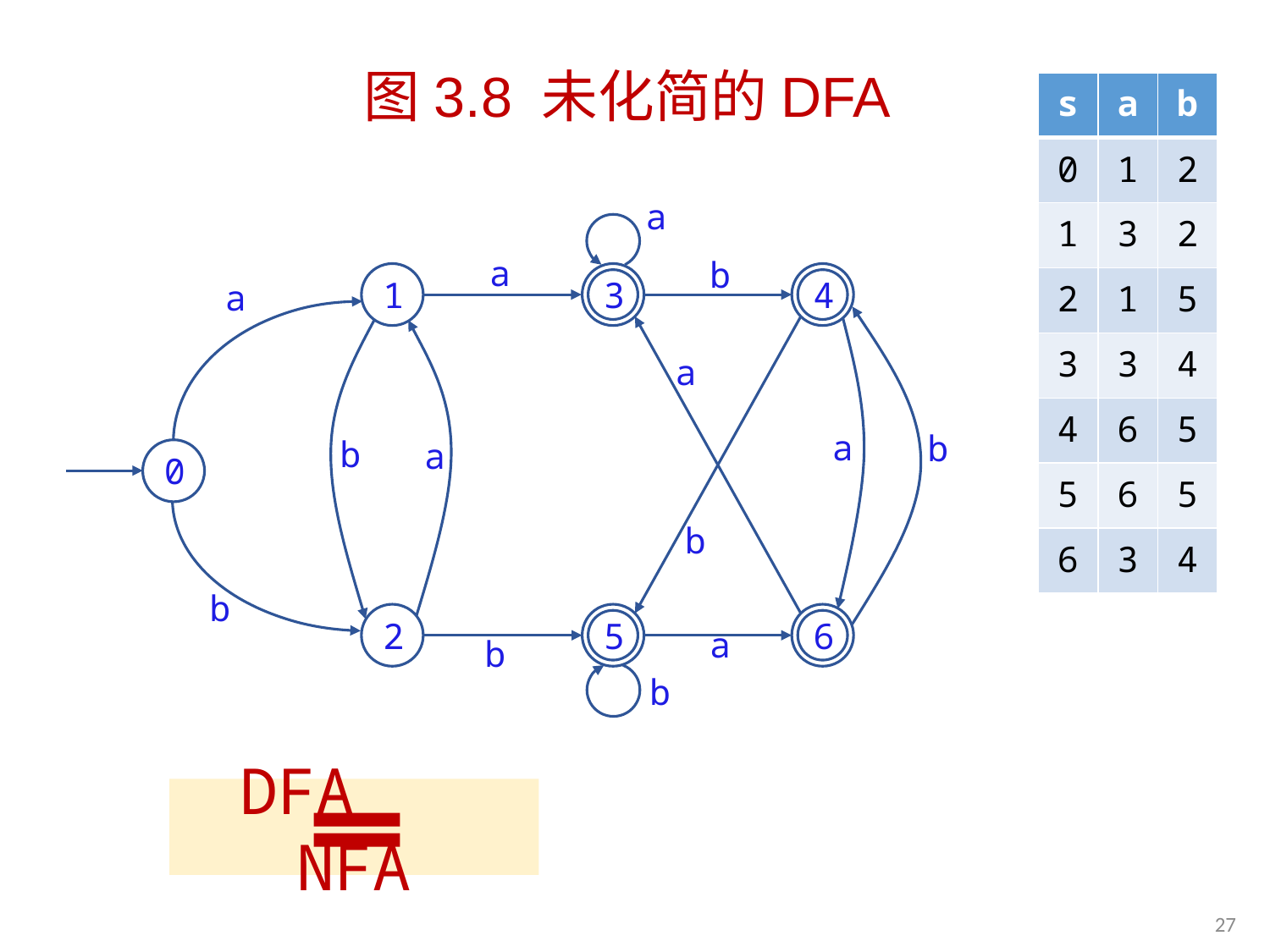

# 图3.8 未化简的DFA
| s | a | b |
| --- | --- | --- |
| 0 | 1 | 2 |
| 1 | 3 | 2 |
| 2 | 1 | 5 |
| 3 | 3 | 4 |
| 4 | 6 | 5 |
| 5 | 6 | 5 |
| 6 | 3 | 4 |
a

a
b
1
3
4

a

a

a
b
b
a
0
b
b
2
5
6

a
b

b
DFA    NFA

27